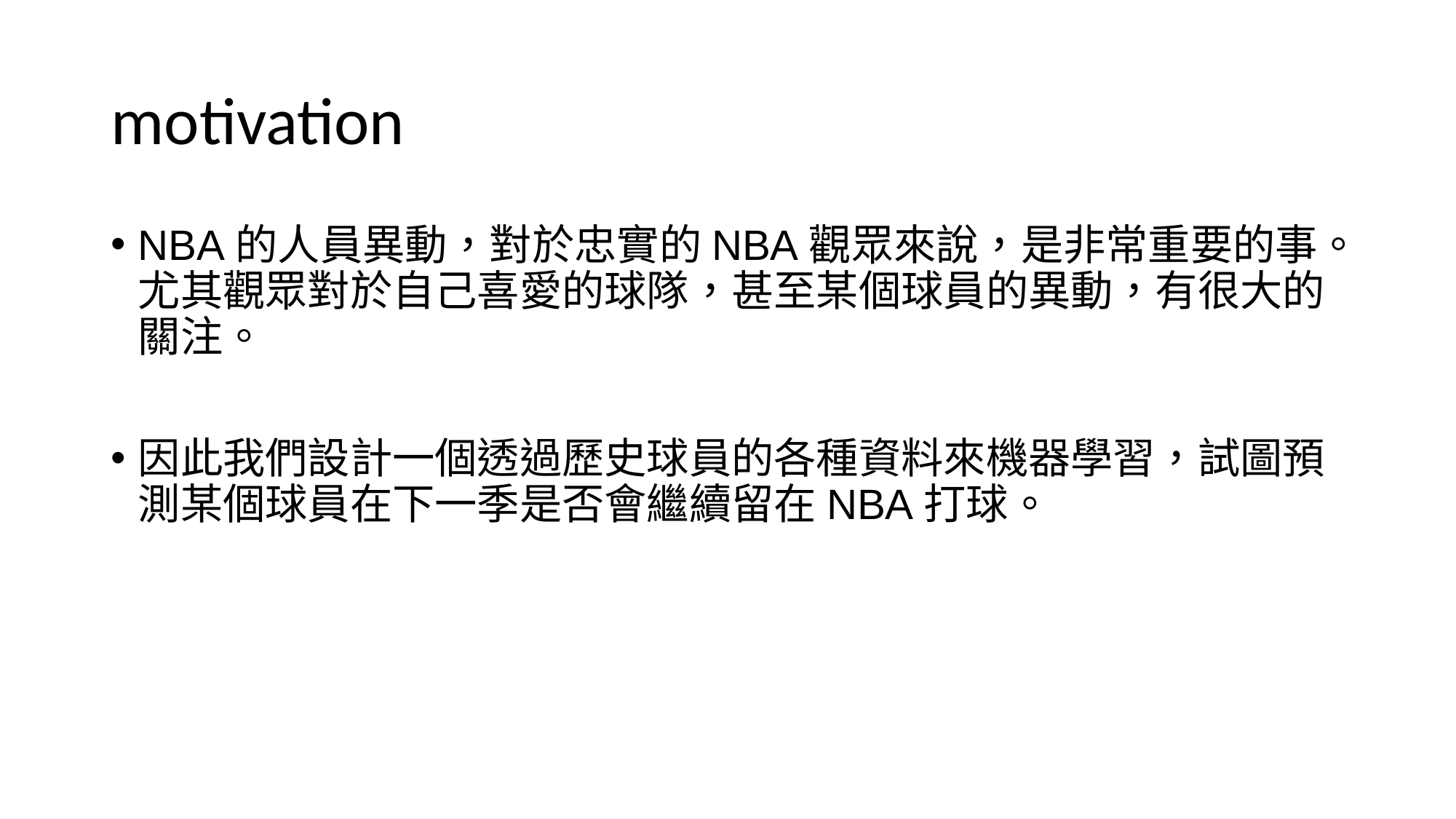

# motivation
NBA的人員異動，對於忠實的NBA觀眾來說，是非常重要的事。尤其觀眾對於自己喜愛的球隊，甚至某個球員的異動，有很大的關注。

因此我們設計一個透過歷史球員的各種資料來機器學習，試圖預測某個球員在下一季是否會繼續留在NBA打球。